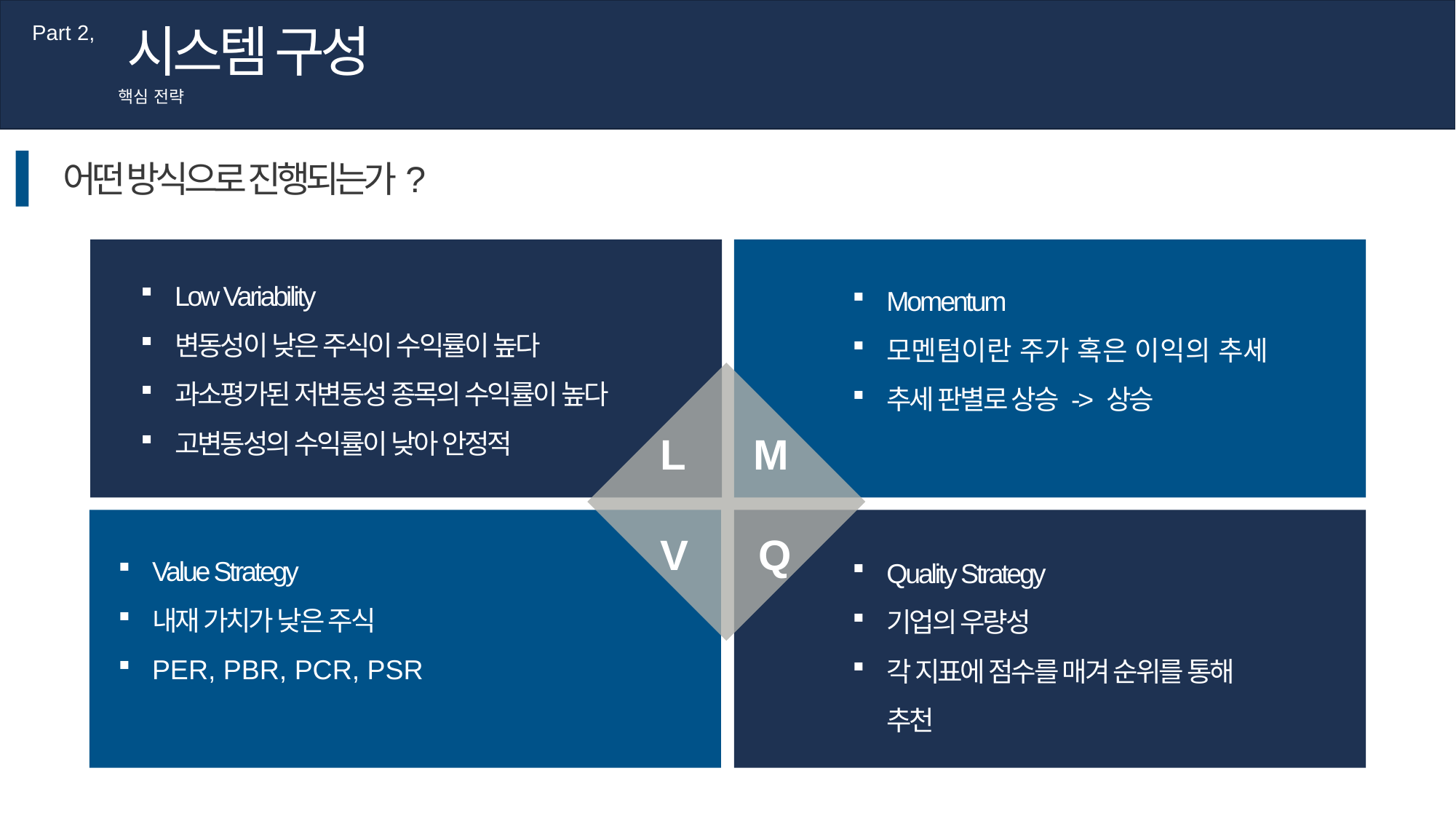

시스템 구성
Part 2,
핵심 전략

어떤 방식으로 진행되는가?

L
M
V
Q

Low Variability
변동성이 낮은 주식이 수익률이 높다
과소평가된 저변동성 종목의 수익률이 높다
고변동성의 수익률이 낮아 안정적
Momentum
모멘텀이란 주가 혹은 이익의 추세
추세 판별로 상승 -> 상승
Value Strategy
내재 가치가 낮은 주식
PER, PBR, PCR, PSR
Quality Strategy
기업의 우량성
각 지표에 점수를 매겨 순위를 통해 추천